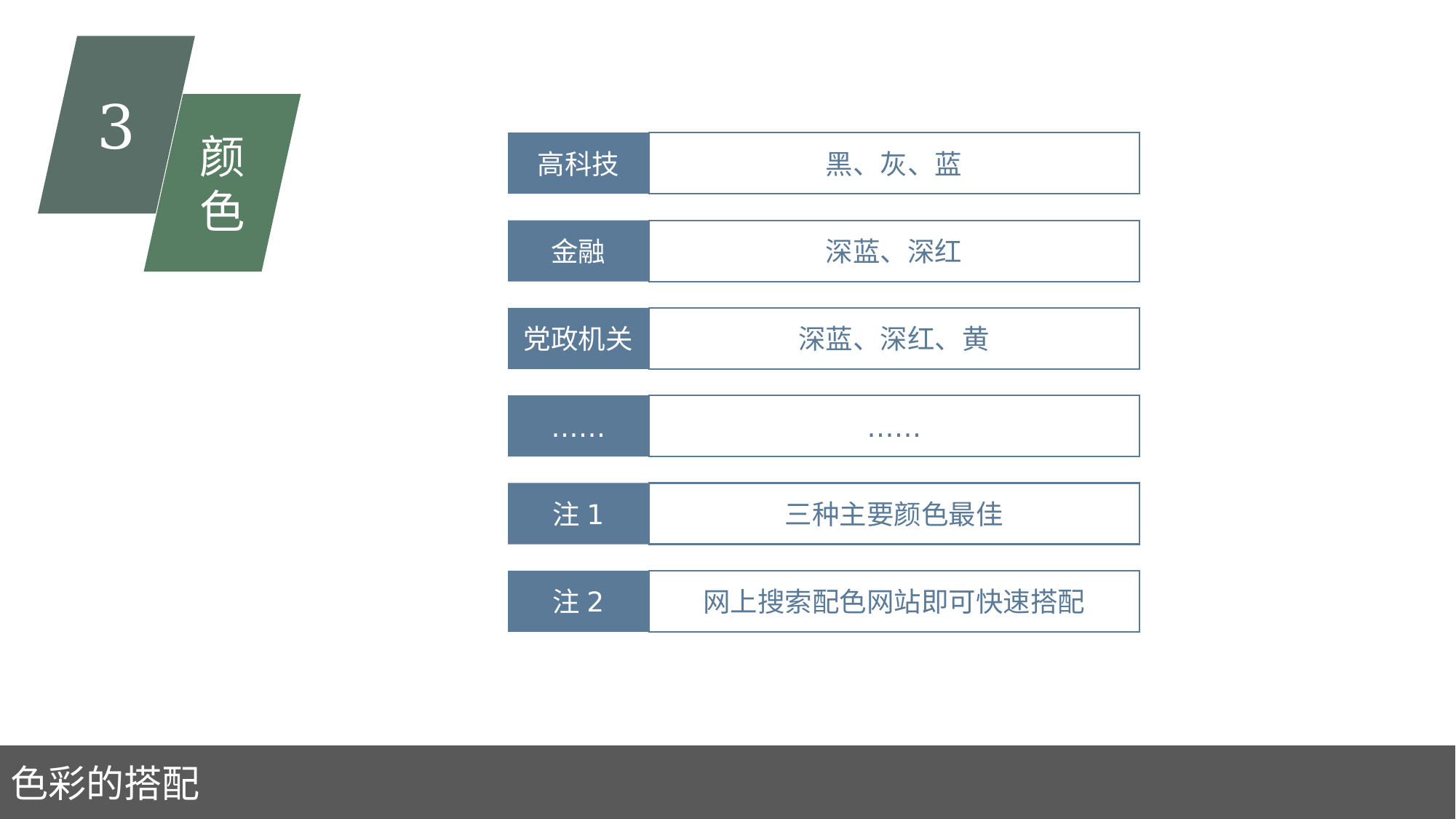

3
颜色
高科技
黑、灰、蓝
金融
深蓝、深红
党政机关
深蓝、深红、黄
……
……
注1
三种主要颜色最佳
注2
网上搜索配色网站即可快速搭配
色彩的搭配